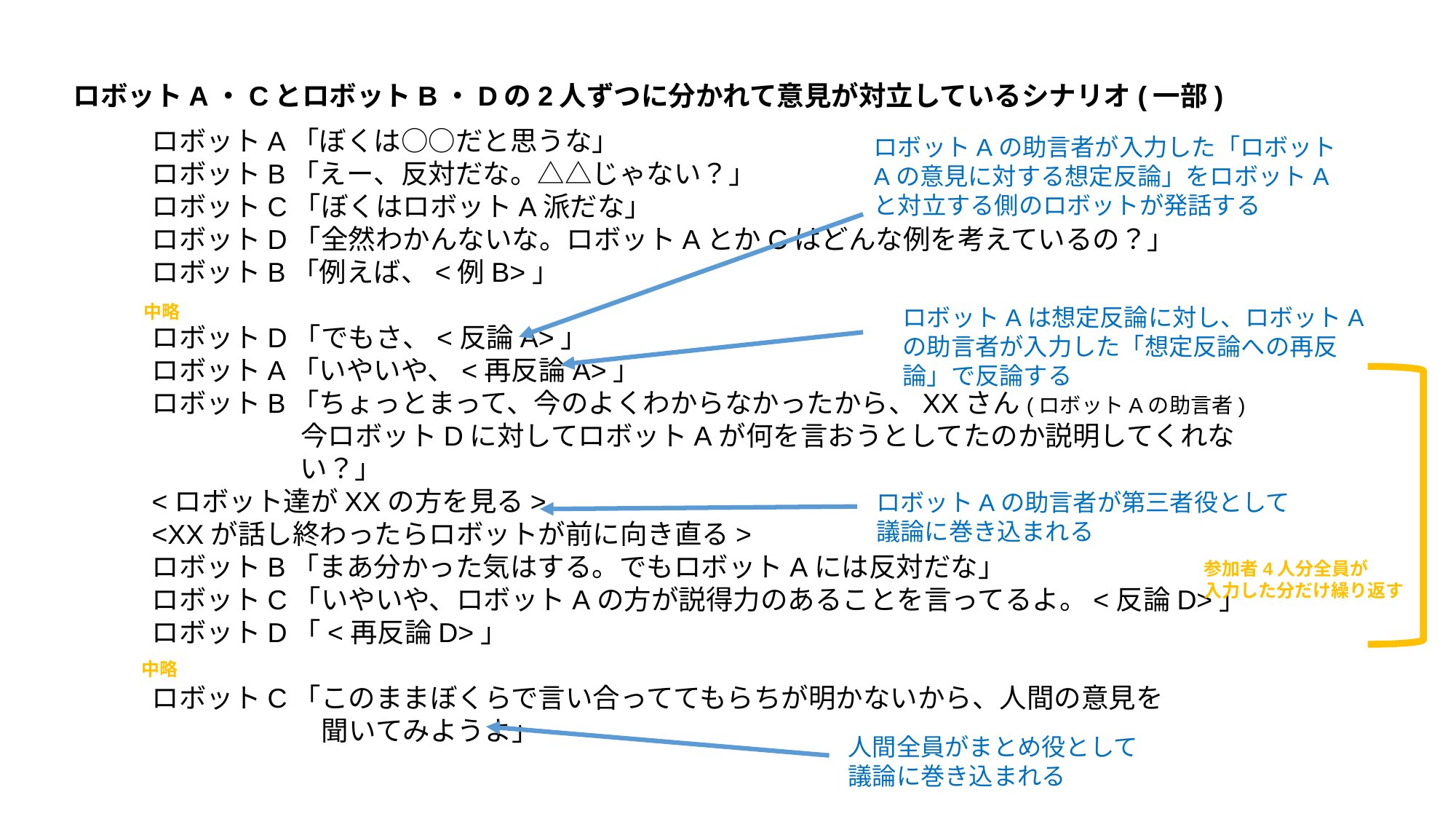

ロボットA・CとロボットB・Dの2人ずつに分かれて意見が対立しているシナリオ(一部)
ロボットA「ぼくは○○だと思うな」
ロボットB「えー、反対だな。△△じゃない？」
ロボットC「ぼくはロボットA派だな」
ロボットD「全然わかんないな。ロボットAとかCはどんな例を考えているの？」
ロボットB「例えば、<例B>」

ロボットD「でもさ、<反論A>」
ロボットA「いやいや、<再反論A>」
ロボットB「ちょっとまって、今のよくわからなかったから、XXさん(ロボットAの助言者)
　　　　　　　今ロボットDに対してロボットAが何を言おうとしてたのか説明してくれな
　　　　　  い？」
<ロボット達がXXの方を見る>
<XXが話し終わったらロボットが前に向き直る>
ロボットB「まあ分かった気はする。でもロボットAには反対だな」
ロボットC「いやいや、ロボットAの方が説得力のあることを言ってるよ。<反論D>」
ロボットD「<再反論D>」

ロボットC「このままぼくらで言い合っててもらちが明かないから、人間の意見を
　　　　　　 聞いてみようよ」
ロボットAの助言者が入力した「ロボットAの意見に対する想定反論」をロボットAと対立する側のロボットが発話する
中略
ロボットAは想定反論に対し、ロボットAの助言者が入力した「想定反論への再反論」で反論する

ロボットAの助言者が第三者役として
議論に巻き込まれる
参加者4人分全員が
入力した分だけ繰り返す
中略
人間全員がまとめ役として
議論に巻き込まれる